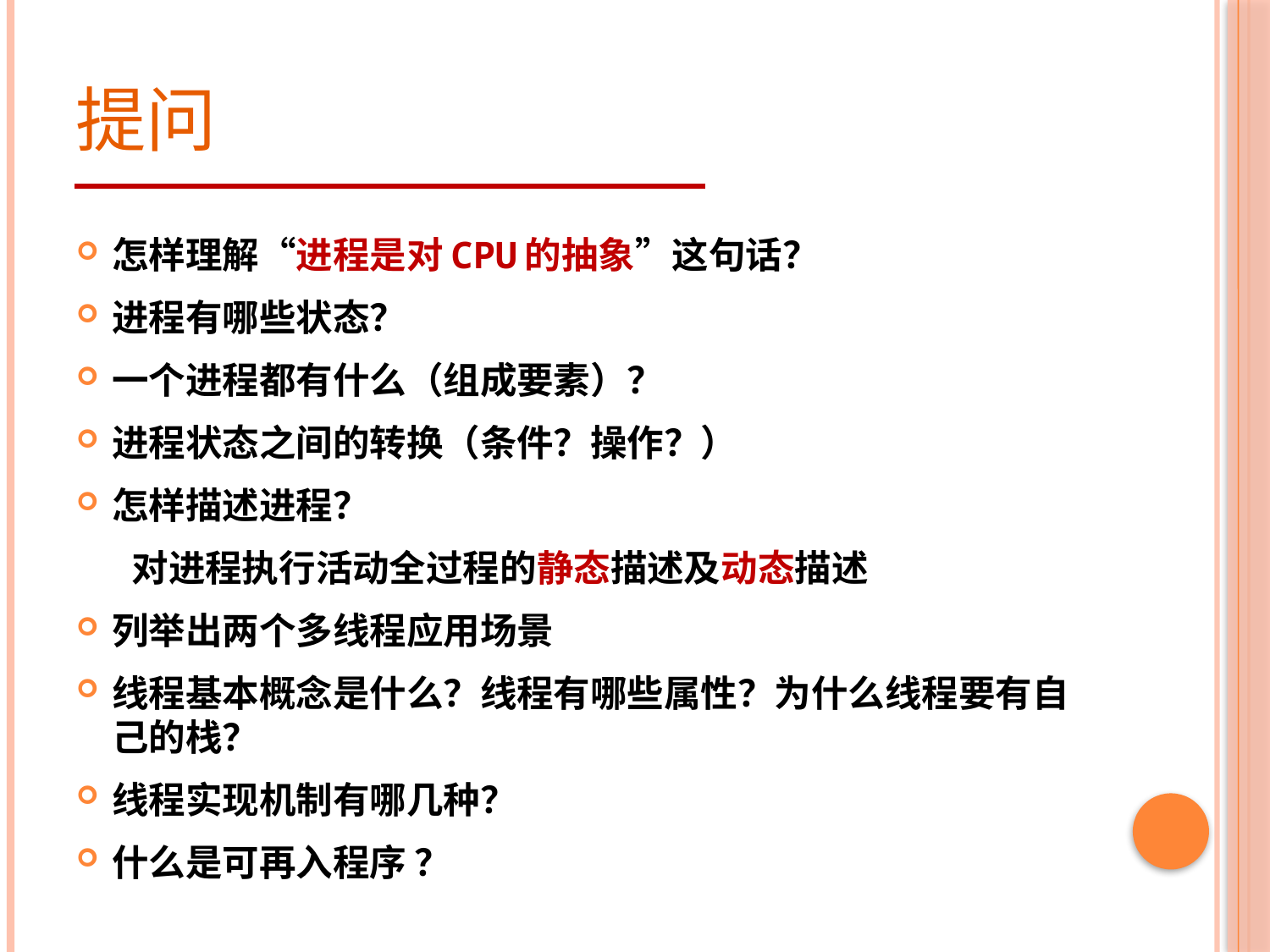

# 提问
怎样理解“进程是对CPU的抽象”这句话？
进程有哪些状态？
一个进程都有什么（组成要素）？
进程状态之间的转换（条件？操作？）
怎样描述进程？
    对进程执行活动全过程的静态描述及动态描述
列举出两个多线程应用场景
线程基本概念是什么？线程有哪些属性？为什么线程要有自己的栈？
线程实现机制有哪几种？
什么是可再入程序 ？